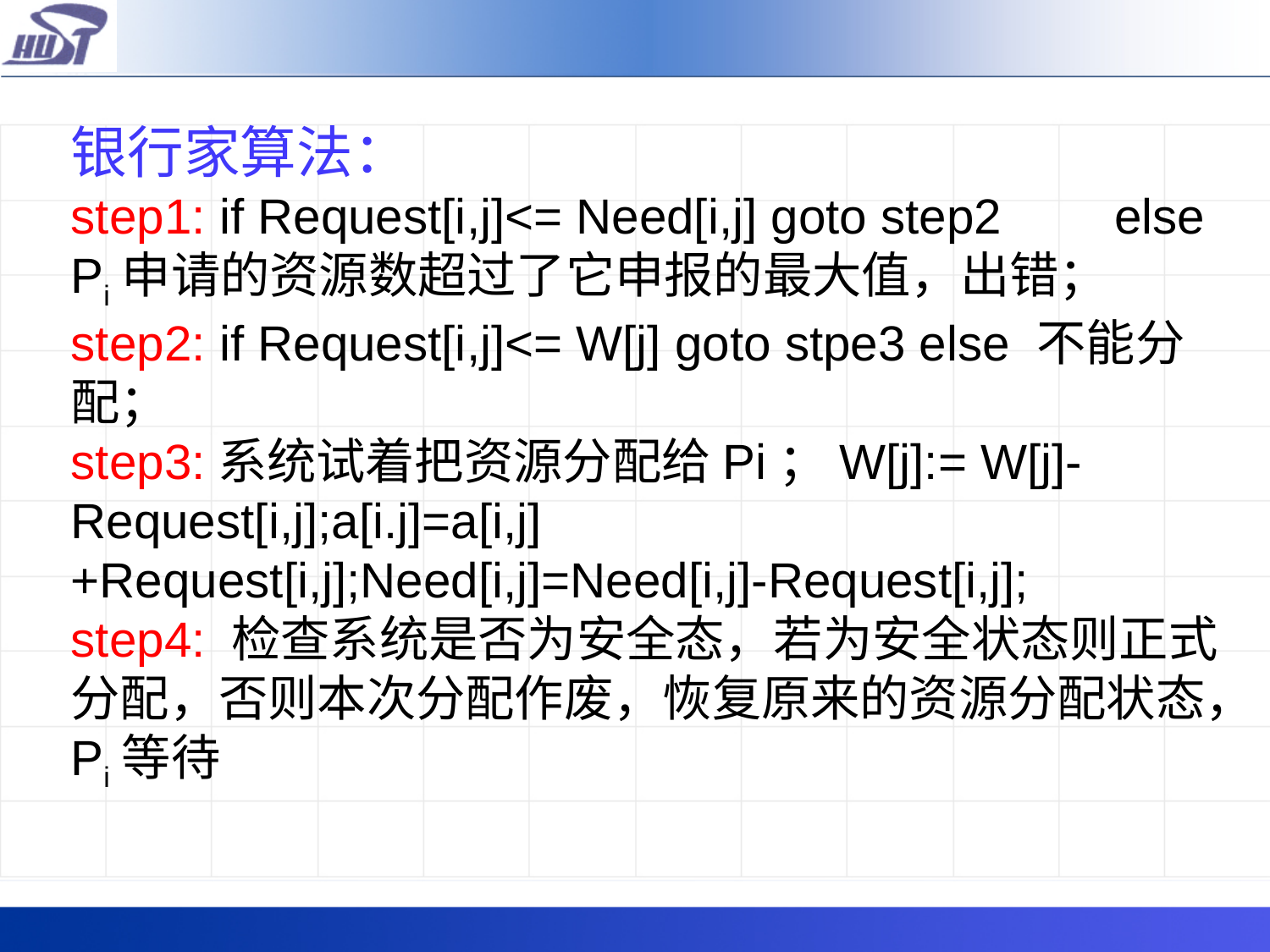

银行家算法：
step1: if Request[i,j]<= Need[i,j] goto step2    	  else Pi申请的资源数超过了它申报的最大值，出错；
step2: if Request[i,j]<= W[j] goto stpe3 else 不能分配；
step3:系统试着把资源分配给Pi；W[j]:= W[j]-Request[i,j];a[i.j]=a[i,j]+Request[i,j];Need[i,j]=Need[i,j]-Request[i,j];
step4: 检查系统是否为安全态，若为安全状态则正式分配，否则本次分配作废，恢复原来的资源分配状态，Pi等待